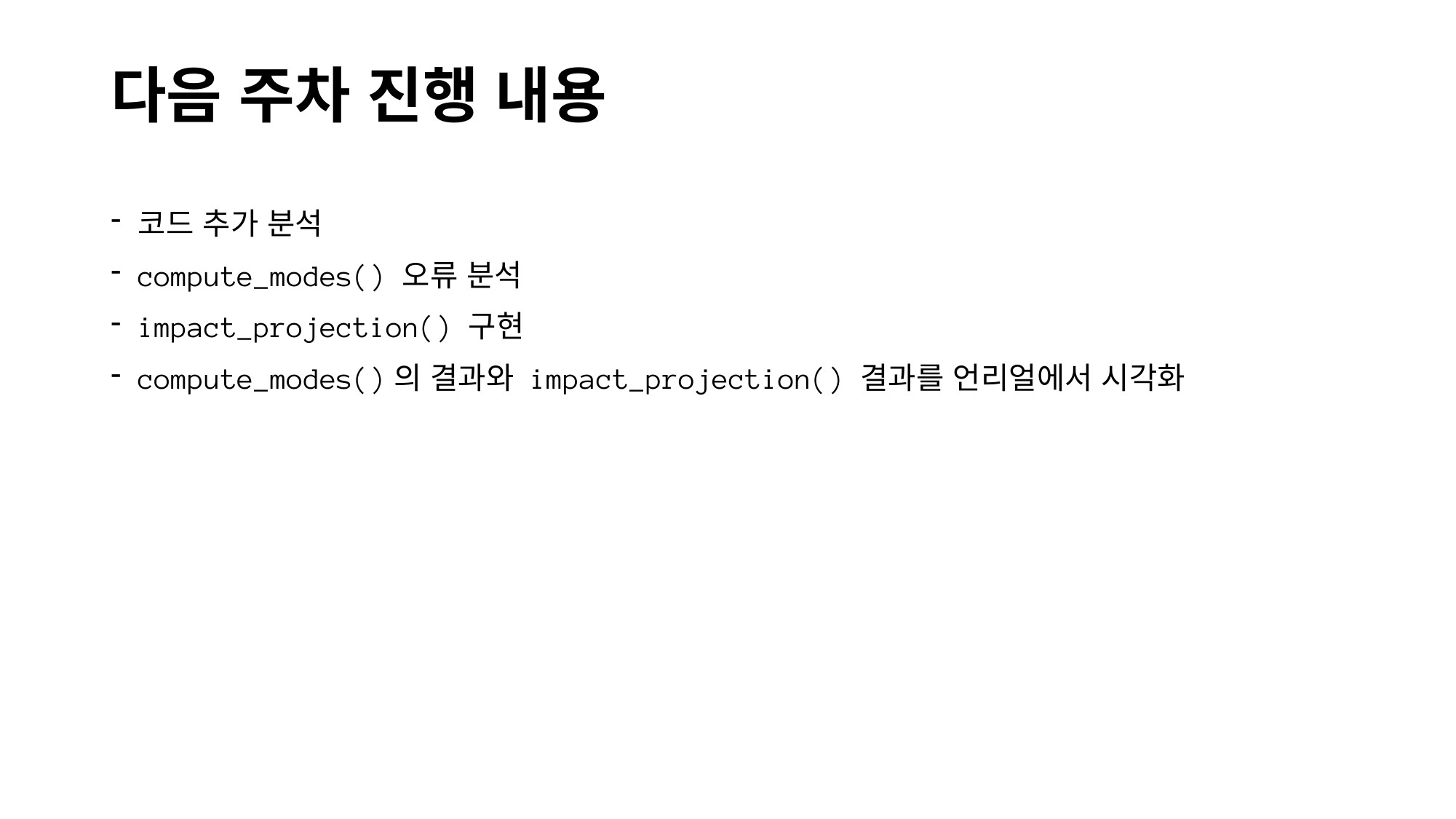

# 다음 주차 진행 내용
코드 추가 분석
compute_modes() 오류 분석
impact_projection() 구현
compute_modes()의 결과와 impact_projection() 결과를 언리얼에서 시각화